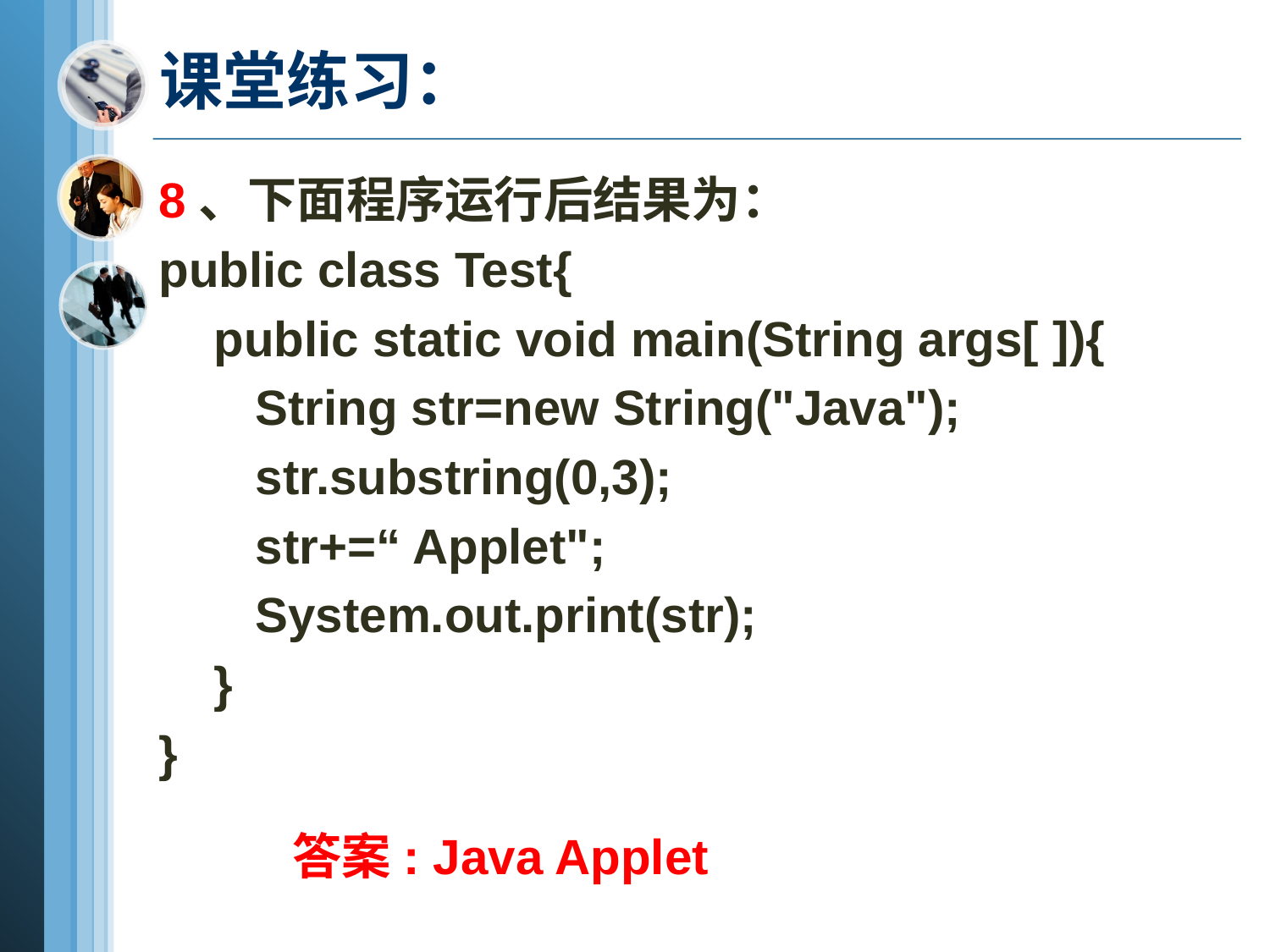

# 课堂练习：
8、下面程序运行后结果为：
public class Test{
    public static void main(String args[ ]){
       String str=new String("Java");
       str.substring(0,3);
       str+=“ Applet";
       System.out.print(str);
    }
}
答案: Java Applet